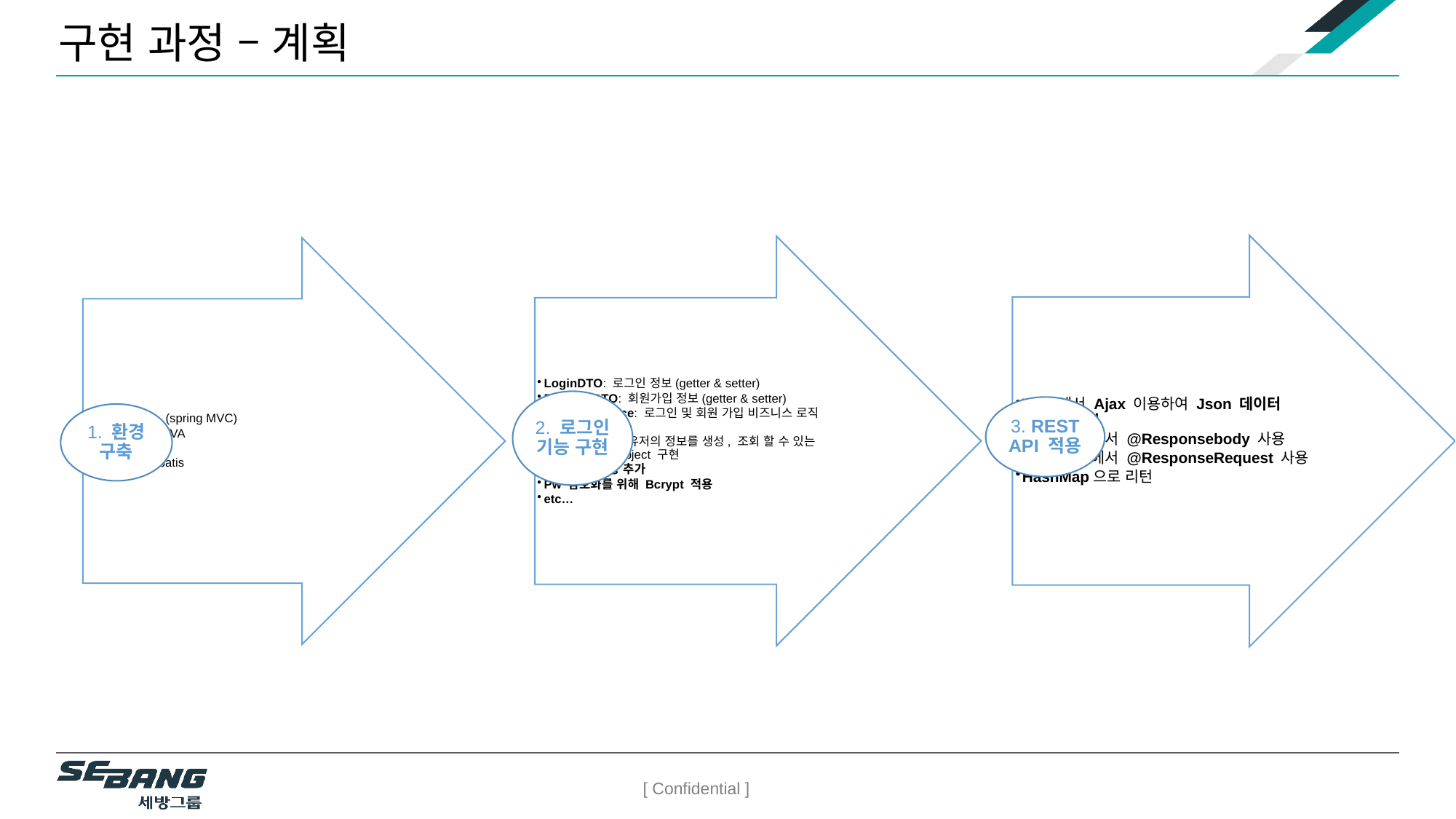

구현 과정 – 계획
IDE: Eclipse  (spring MVC)
Language: JAVA
DB: MY SQL
Mapper: Mybatis
1. 환경 구축

LoginDTO: 로그인 정보(getter & setter)
RegisterDTO: 회원가입 정보(getter & setter)
MemberService: 로그인 및 회원 가입 비즈니스 로직 구현
MemberDAO: 유저의 정보를 생성, 조회 할 수 있는 Data Access Object 구현
Session 기능 추가
Pw 암호화를 위해 Bcrypt 적용
etc…

2. 로그인 기능 구현
View에서 Ajax 이용하여 Json 데이터 전달 및 수신
Controller에서 @Responsebody 사용
Controller에서 @ResponseRequest 사용
HashMap으로 리턴
3. REST API 적용